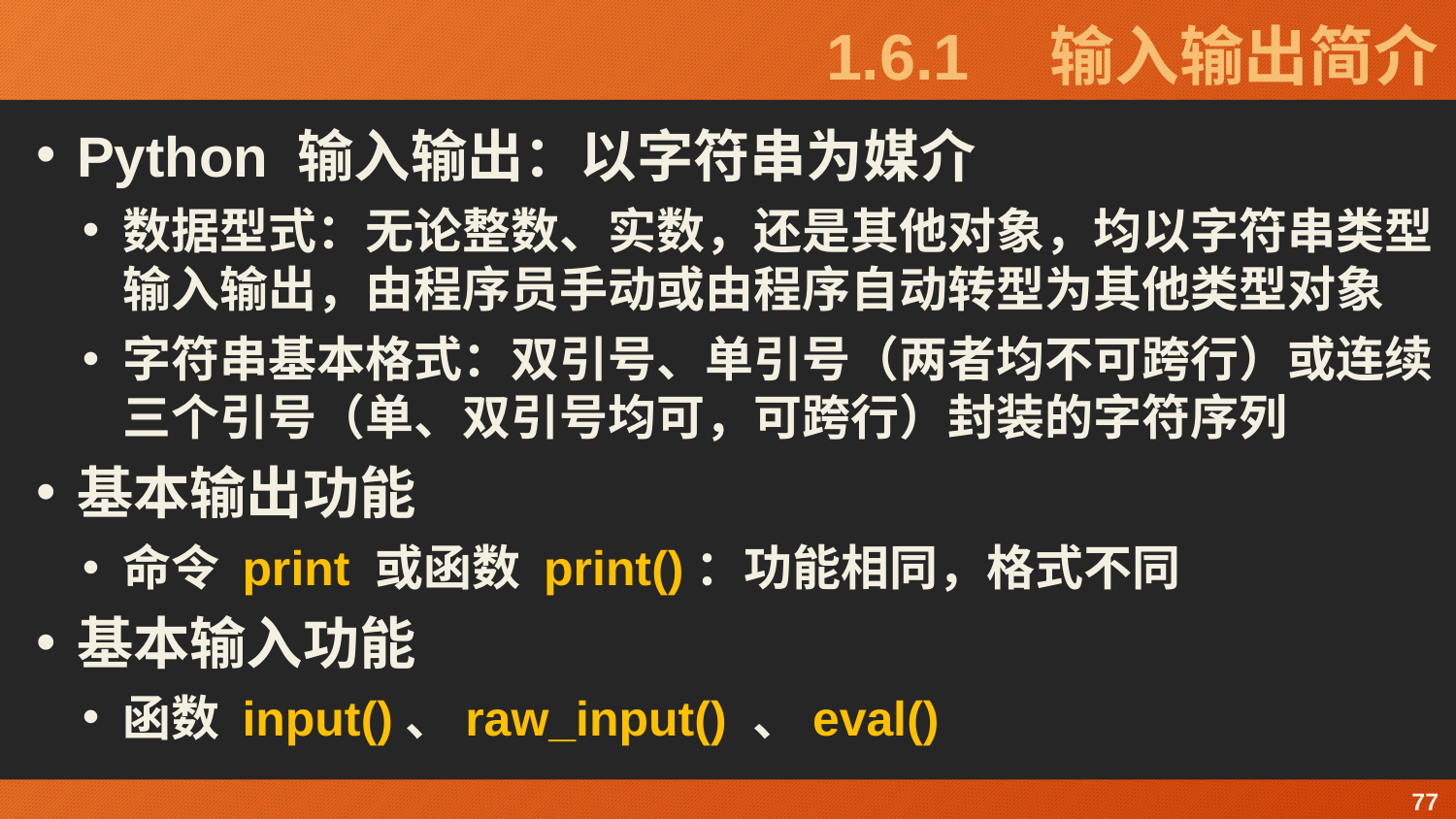

# 1.6.1　输入输出简介
Python 输入输出：以字符串为媒介
数据型式：无论整数、实数，还是其他对象，均以字符串类型输入输出，由程序员手动或由程序自动转型为其他类型对象
字符串基本格式：双引号、单引号（两者均不可跨行）或连续三个引号（单、双引号均可，可跨行）封装的字符序列
基本输出功能
命令 print 或函数 print()：功能相同，格式不同
基本输入功能
函数 input()、raw_input() 、eval()
77